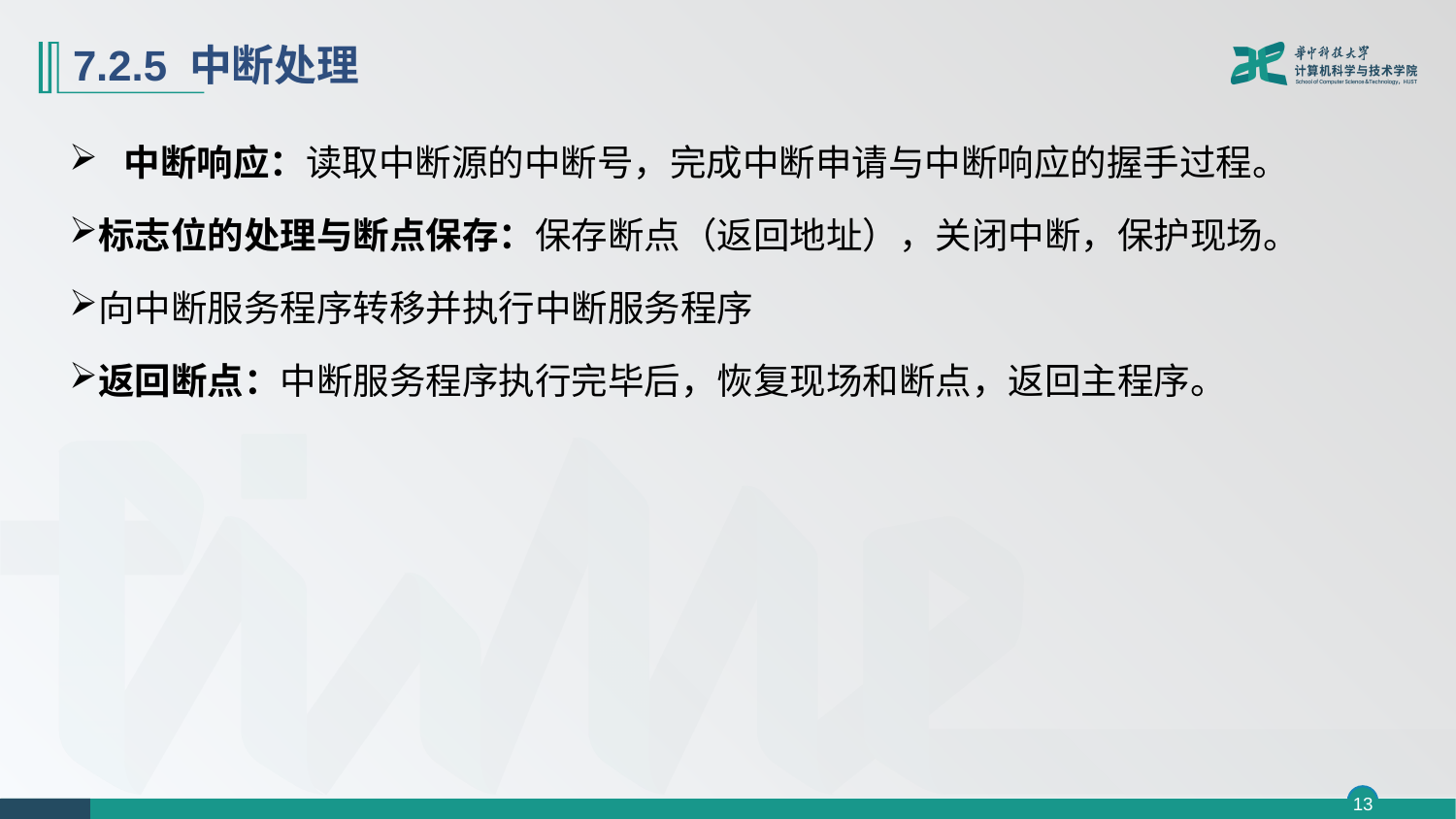

# 7.2.5 中断处理
中断响应：读取中断源的中断号，完成中断申请与中断响应的握手过程。
标志位的处理与断点保存：保存断点（返回地址），关闭中断，保护现场。
向中断服务程序转移并执行中断服务程序
返回断点：中断服务程序执行完毕后，恢复现场和断点，返回主程序。